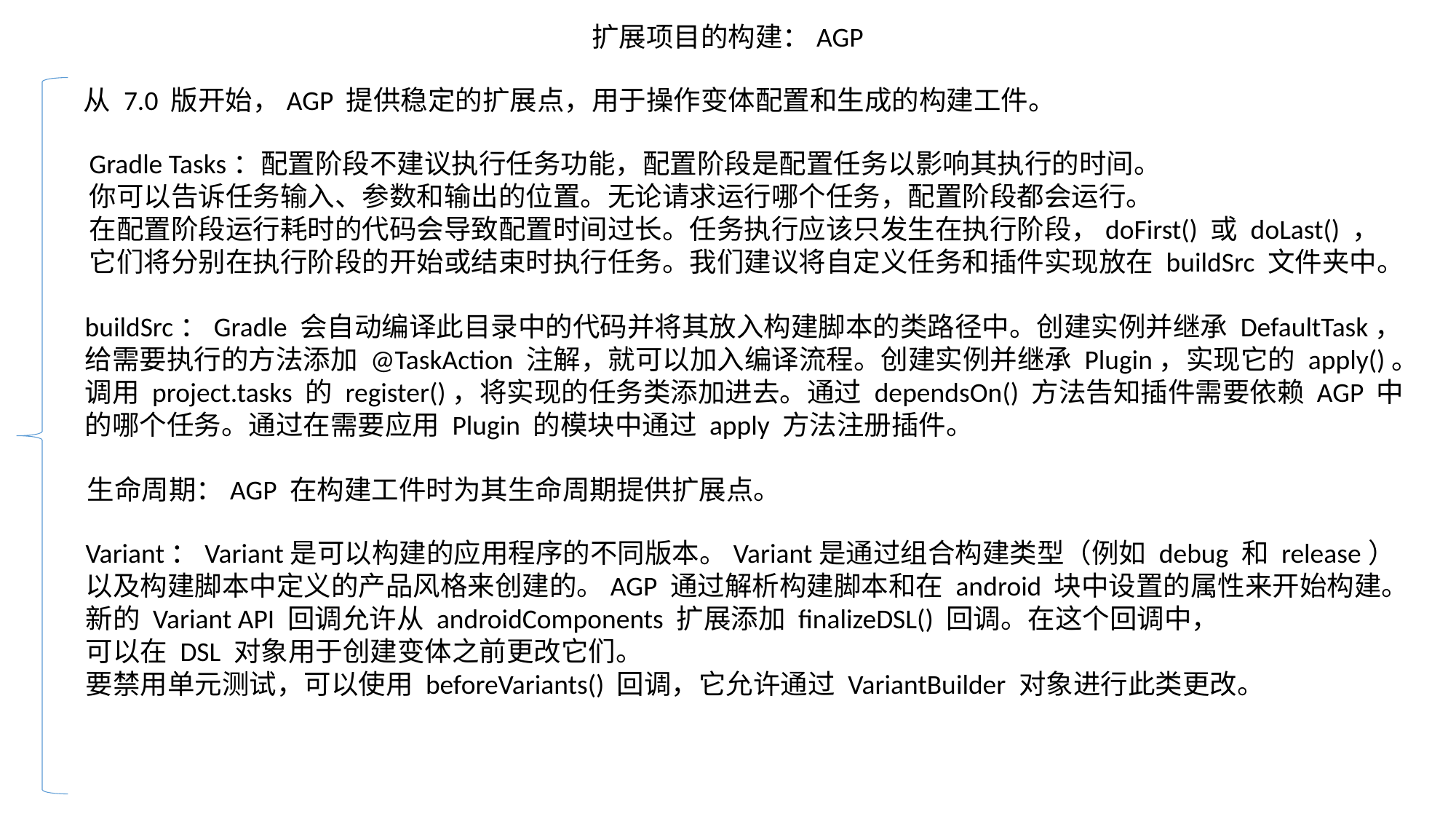

扩展项目的构建：AGP

从 7.0 版开始，AGP 提供稳定的扩展点，用于操作变体配置和生成的构建工件。
Gradle Tasks：配置阶段不建议执行任务功能，配置阶段是配置任务以影响其执行的时间。
你可以告诉任务输入、参数和输出的位置。无论请求运行哪个任务，配置阶段都会运行。
在配置阶段运行耗时的代码会导致配置时间过长。任务执行应该只发生在执行阶段，doFirst() 或 doLast() ，
它们将分别在执行阶段的开始或结束时执行任务。我们建议将自定义任务和插件实现放在 buildSrc 文件夹中。
buildSrc：Gradle 会自动编译此目录中的代码并将其放入构建脚本的类路径中。创建实例并继承 DefaultTask，
给需要执行的方法添加 @TaskAction 注解，就可以加入编译流程。创建实例并继承 Plugin，实现它的 apply()。
调用 project.tasks 的 register()，将实现的任务类添加进去。通过 dependsOn() 方法告知插件需要依赖 AGP 中
的哪个任务。通过在需要应用 Plugin 的模块中通过 apply 方法注册插件。
生命周期：AGP 在构建工件时为其生命周期提供扩展点。
Variant：Variant是可以构建的应用程序的不同版本。Variant是通过组合构建类型（例如 debug 和 release）
以及构建脚本中定义的产品风格来创建的。AGP 通过解析构建脚本和在 android 块中设置的属性来开始构建。
新的 Variant API 回调允许从 androidComponents 扩展添加 finalizeDSL() 回调。在这个回调中，
可以在 DSL 对象用于创建变体之前更改它们。
要禁用单元测试，可以使用 beforeVariants() 回调，它允许通过 VariantBuilder 对象进行此类更改。